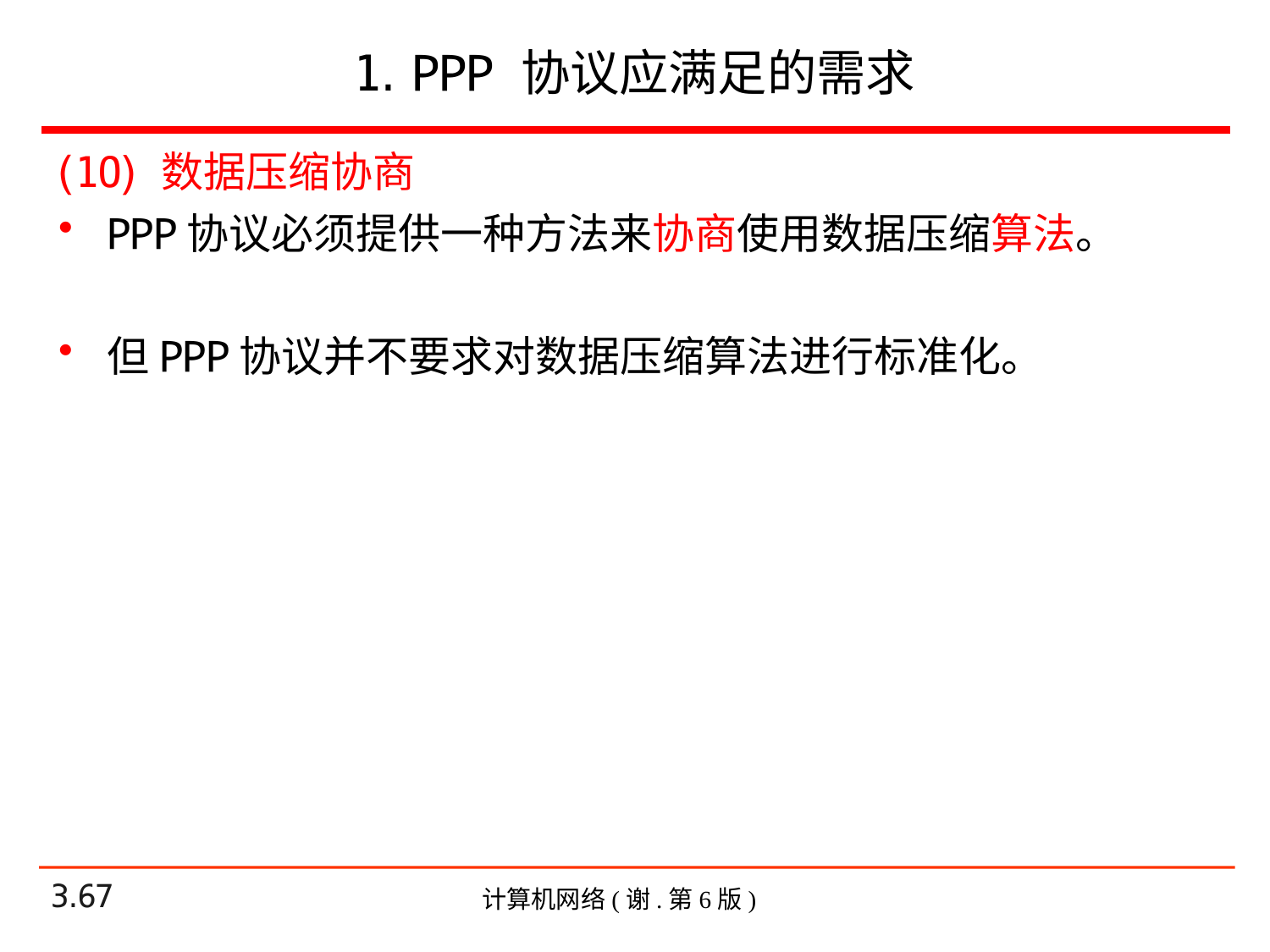

# 1. PPP 协议应满足的需求
(10) 数据压缩协商
PPP协议必须提供一种方法来协商使用数据压缩算法。

但PPP协议并不要求对数据压缩算法进行标准化。